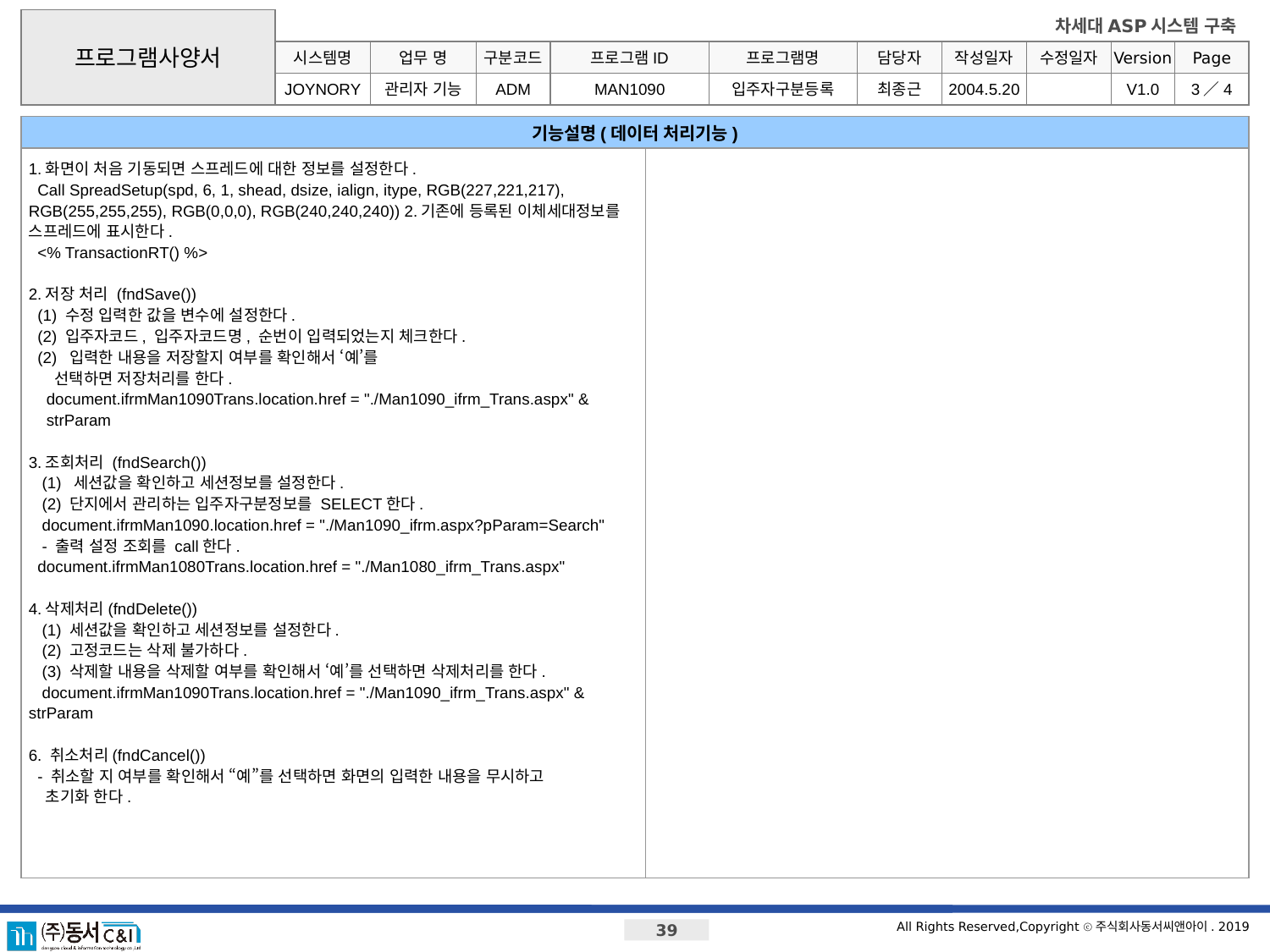

프로그램사양서
시스템명
업무 명
구분코드
프로그램ID
프로그램명
JOYNORY
관리자 기능
ADM
MAN1090
입주자구분등록
최종근
2004.5.20

V1.0
3／4
기능설명(데이터 처리기능)
1.화면이 처음 기동되면 스프레드에 대한 정보를 설정한다.
  Call SpreadSetup(spd, 6, 1, shead, dsize, ialign, itype, RGB(227,221,217), RGB(255,255,255), RGB(0,0,0), RGB(240,240,240)) 2.기존에 등록된 이체세대정보를 스프레드에 표시한다.
  <% TransactionRT() %>

2.저장 처리 (fndSave())
  (1) 수정 입력한 값을 변수에 설정한다.
  (2) 입주자코드, 입주자코드명, 순번이 입력되었는지 체크한다.
  (2)  입력한 내용을 저장할지 여부를 확인해서 ‘예’를
     선택하면 저장처리를 한다.
    document.ifrmMan1090Trans.location.href = "./Man1090_ifrm_Trans.aspx" &
    strParam

3.조회처리 (fndSearch())
   (1)  세션값을 확인하고 세션정보를 설정한다.
   (2) 단지에서 관리하는 입주자구분정보를 SELECT한다.
   document.ifrmMan1090.location.href = "./Man1090_ifrm.aspx?pParam=Search"
   - 출력 설정 조회를 call한다.
  document.ifrmMan1080Trans.location.href = "./Man1080_ifrm_Trans.aspx"

4.삭제처리(fndDelete())
   (1) 세션값을 확인하고 세션정보를 설정한다.
   (2) 고정코드는 삭제 불가하다.
   (3) 삭제할 내용을 삭제할 여부를 확인해서 ‘예’를 선택하면 삭제처리를 한다.
   document.ifrmMan1090Trans.location.href = "./Man1090_ifrm_Trans.aspx" & strParam

6. 취소처리(fndCancel())
  - 취소할 지 여부를 확인해서 “예”를 선택하면 화면의 입력한 내용을 무시하고
   초기화 한다.